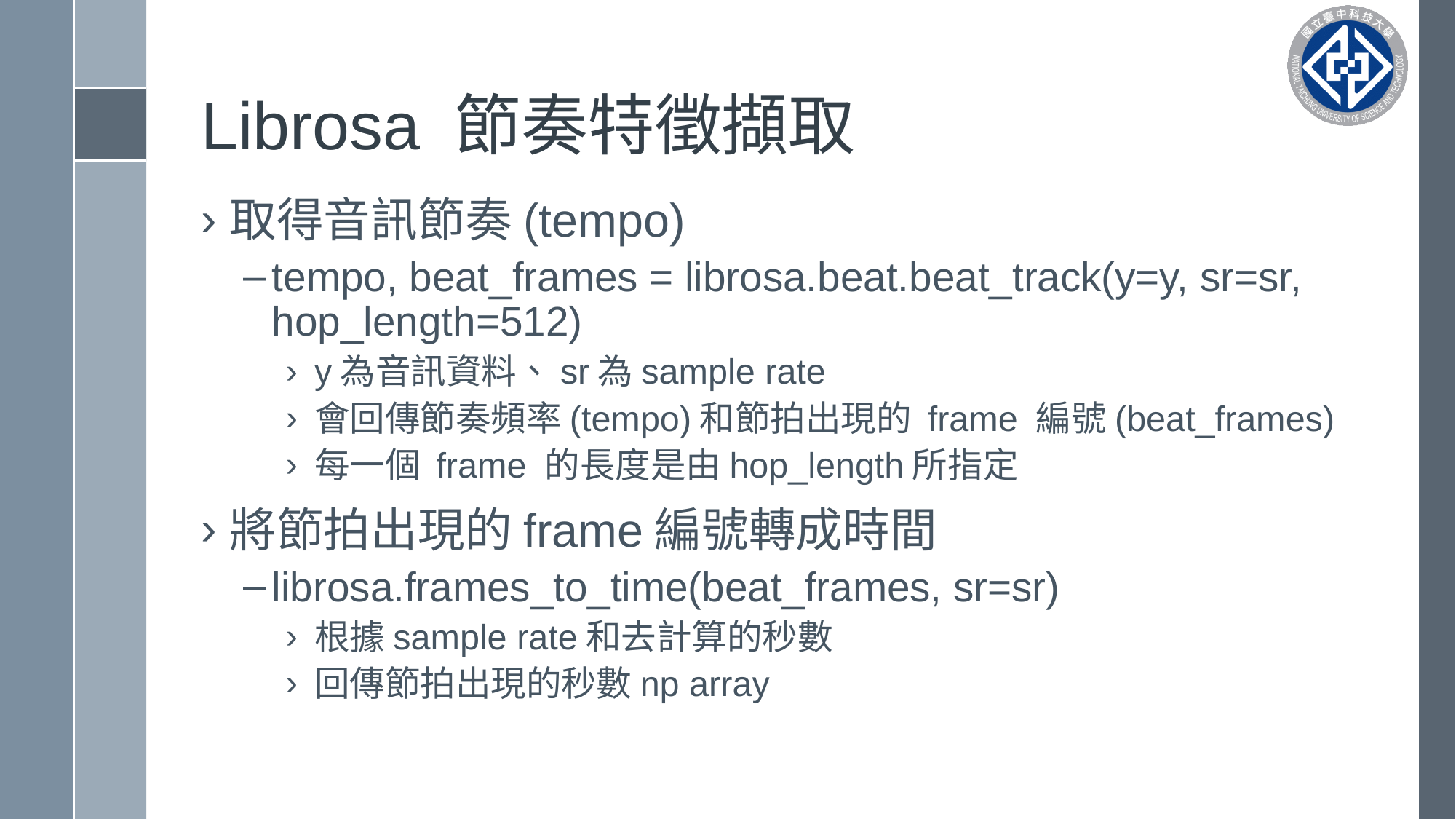

# Librosa 節奏特徵擷取
取得音訊節奏(tempo)
tempo, beat_frames = librosa.beat.beat_track(y=y, sr=sr, hop_length=512)
y為音訊資料、sr為sample rate
會回傳節奏頻率(tempo)和節拍出現的 frame 編號(beat_frames)
每一個 frame 的長度是由hop_length所指定
將節拍出現的frame編號轉成時間
librosa.frames_to_time(beat_frames, sr=sr)
根據sample rate和去計算的秒數
回傳節拍出現的秒數np array